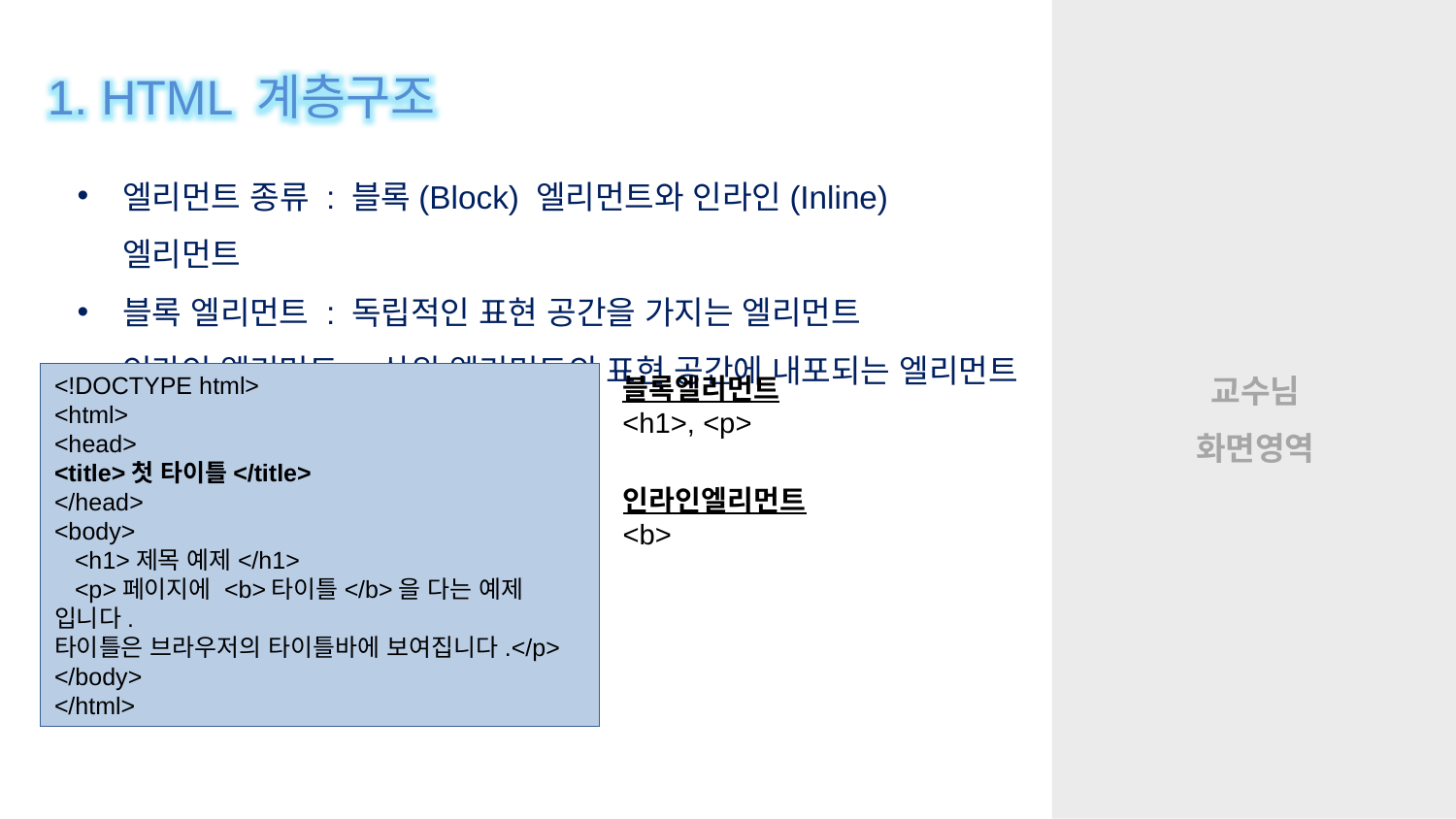

1. HTML 계층구조
엘리먼트 종류 : 블록(Block) 엘리먼트와 인라인(Inline) 엘리먼트
블록 엘리먼트 : 독립적인 표현 공간을 가지는 엘리먼트
인라인 엘리먼트 : 상위 엘리먼트의 표현 공간에 내포되는 엘리먼트

<!DOCTYPE html>
<html>
<head>
<title>첫 타이틀</title>
</head>
<body>
   <h1>제목 예제</h1>
   <p>페이지에 <b>타이틀</b>을 다는 예제 입니다.
타이틀은 브라우저의 타이틀바에 보여집니다.</p>
</body>
</html>
블록엘리먼트
<h1>, <p>
인라인엘리먼트
<b>